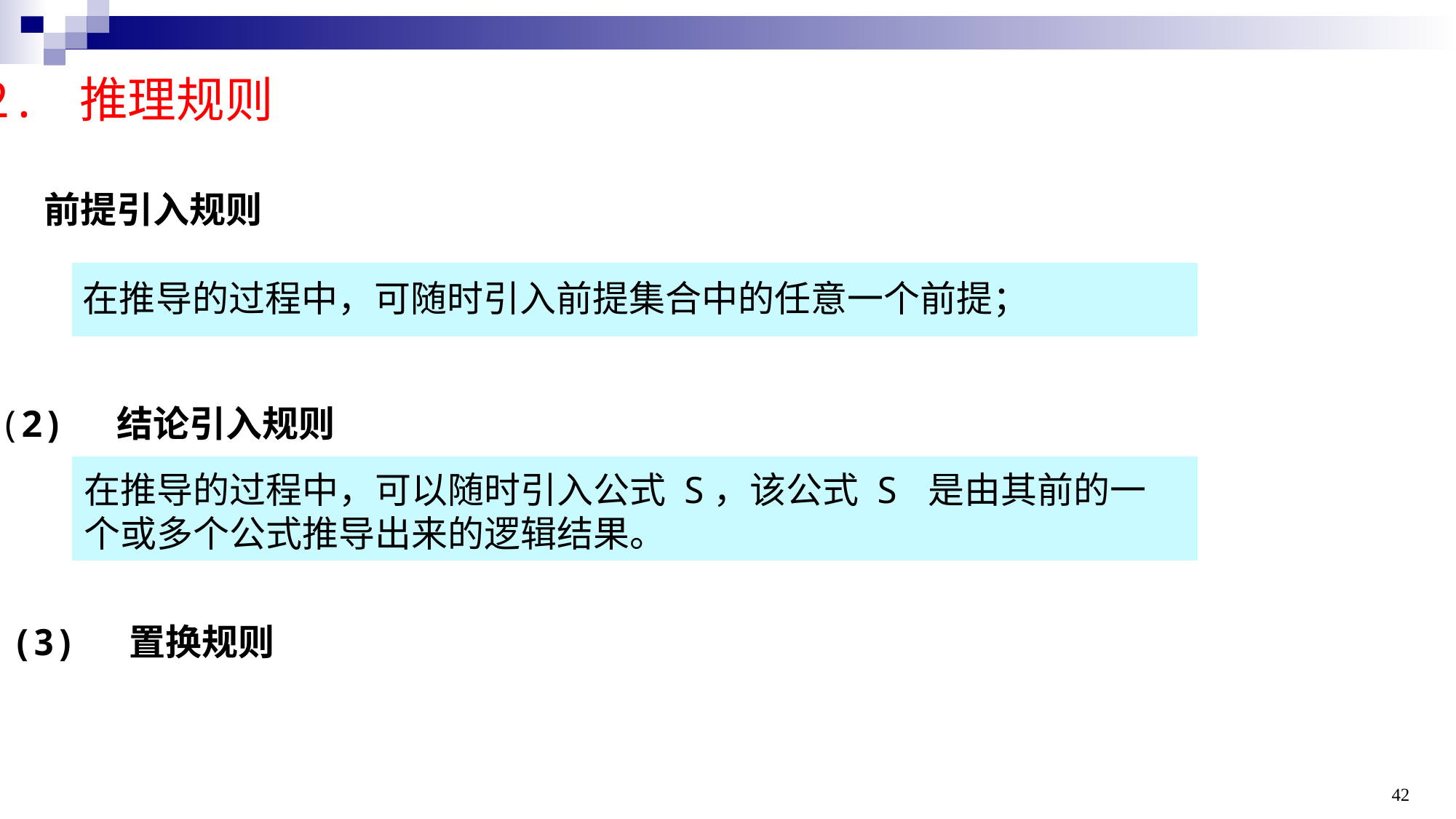

2. 推理规则
(1)  前提引入规则

在推导的过程中，可随时引入前提集合中的任意一个前提；
(2)  结论引入规则

在推导的过程中，可以随时引入公式 S，该公式 S 是由其前的一个或多个公式推导出来的逻辑结果。
(3)  置换规则
42